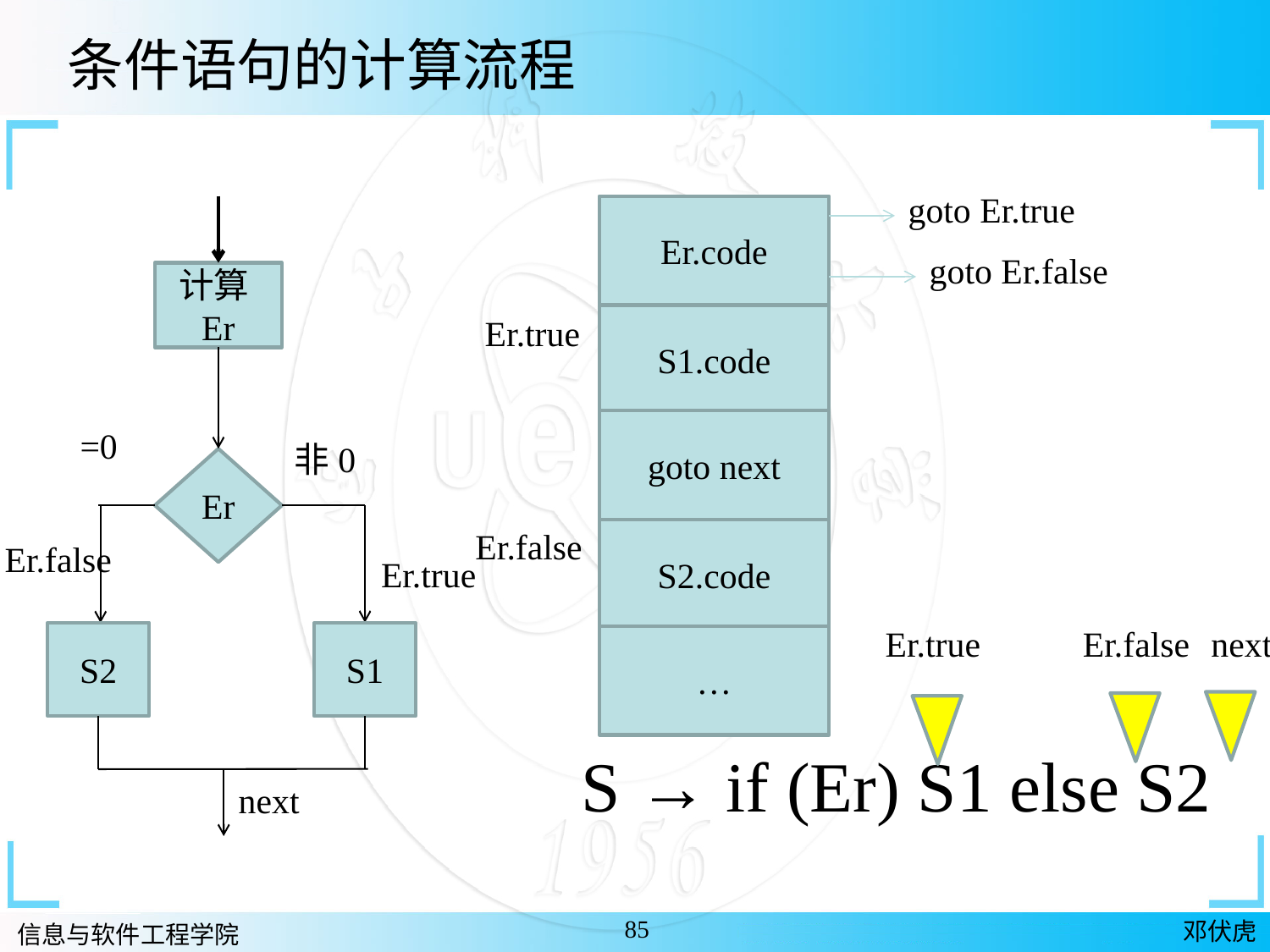

条件语句的计算流程
goto Er.true
Er.code
goto Er.false
计算Er
Er.true
S1.code
goto next
=0
非0
Er
Er.false
S2.code
Er.false
Er.true
next
Er.true
Er.false
S2
S1
…

S → if (Er) S1 else S2
next
85
邓伏虎
信息与软件工程学院